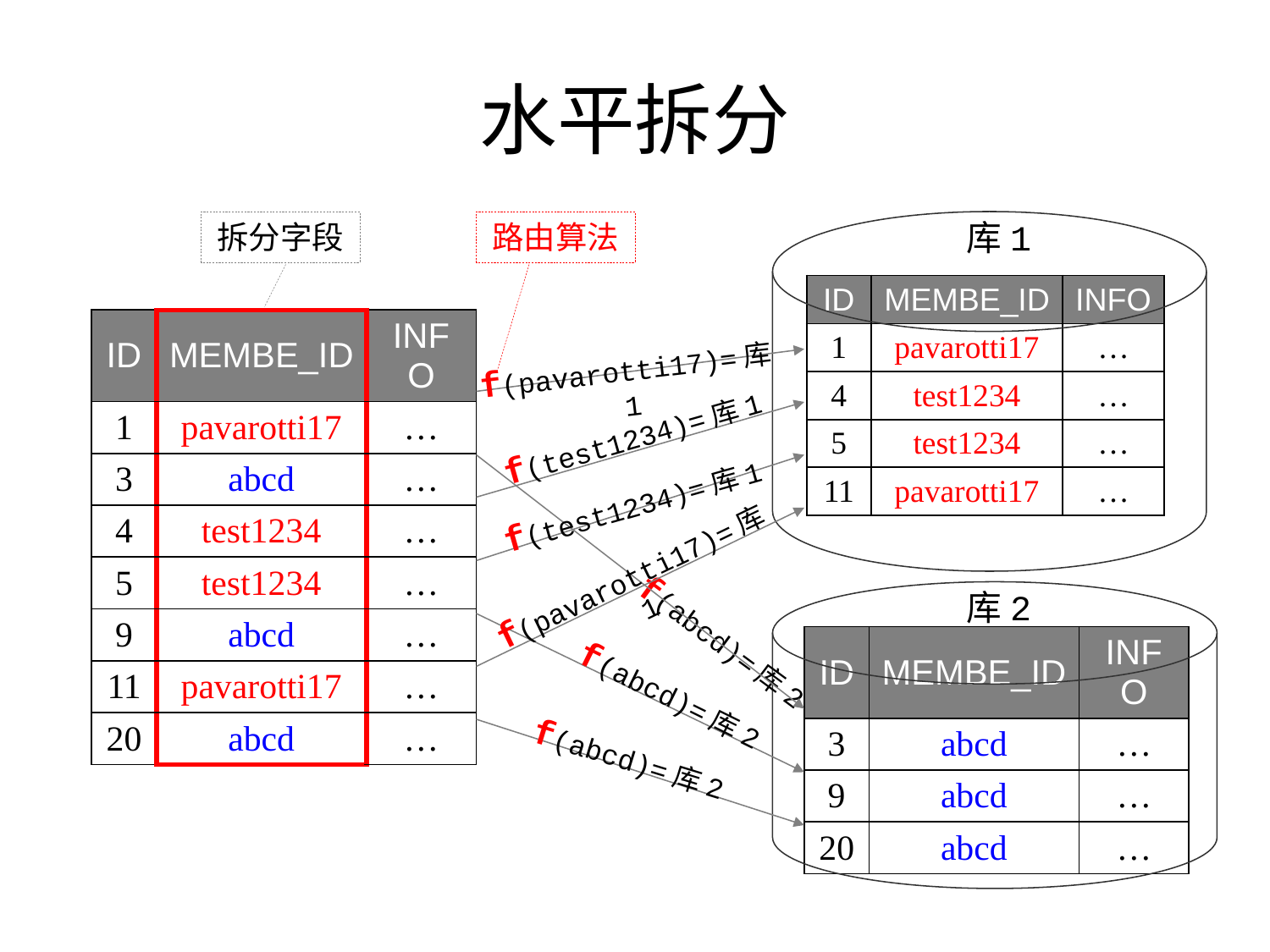

# 水平拆分
库1
拆分字段
路由算法

| ID | MEMBE\_ID | INFO |
| --- | --- | --- |
| 1 | pavarotti17 | … |
| 4 | test1234 | … |
| 5 | test1234 | … |
| 11 | pavarotti17 | … |
| ID | MEMBE\_ID | INFO |
| --- | --- | --- |
| 1 | pavarotti17 | … |
| 3 | abcd | … |
| 4 | test1234 | … |
| 5 | test1234 | … |
| 9 | abcd | … |
| 11 | pavarotti17 | … |
| 20 | abcd | … |
f(pavarotti17)=库1

f(test1234)=库1

f(test1234)=库1

f(pavarotti17)=库1
库2

f(abcd)=库2

| ID | MEMBE\_ID | INFO |
| --- | --- | --- |
| 3 | abcd | … |
| 9 | abcd | … |
| 20 | abcd | … |
f(abcd)=库2

f(abcd)=库2